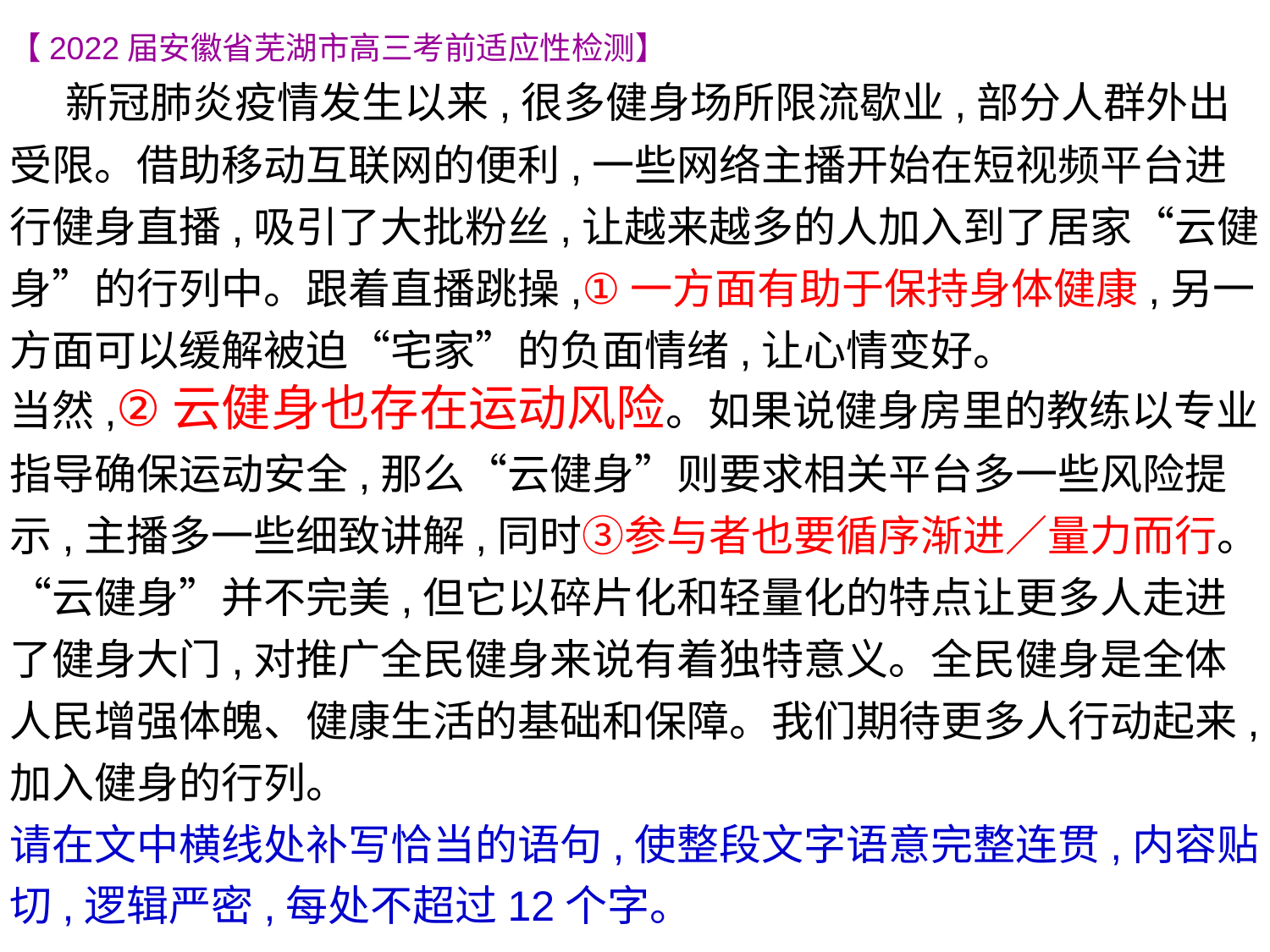

【2022届安徽省芜湖市高三考前适应性检测】
    新冠肺炎疫情发生以来,很多健身场所限流歇业,部分人群外出受限。借助移动互联网的便利,一些网络主播开始在短视频平台进行健身直播,吸引了大批粉丝,让越来越多的人加入到了居家“云健身”的行列中。跟着直播跳操,①一方面有助于保持身体健康,另一方面可以缓解被迫“宅家”的负面情绪,让心情变好。
当然,②云健身也存在运动风险。如果说健身房里的教练以专业指导确保运动安全,那么“云健身”则要求相关平台多一些风险提示,主播多一些细致讲解,同时③参与者也要循序渐进／量力而行。“云健身”并不完美,但它以碎片化和轻量化的特点让更多人走进了健身大门,对推广全民健身来说有着独特意义。全民健身是全体人民增强体魄、健康生活的基础和保障。我们期待更多人行动起来,加入健身的行列。
请在文中横线处补写恰当的语句,使整段文字语意完整连贯,内容贴切,逻辑严密,每处不超过12个字。